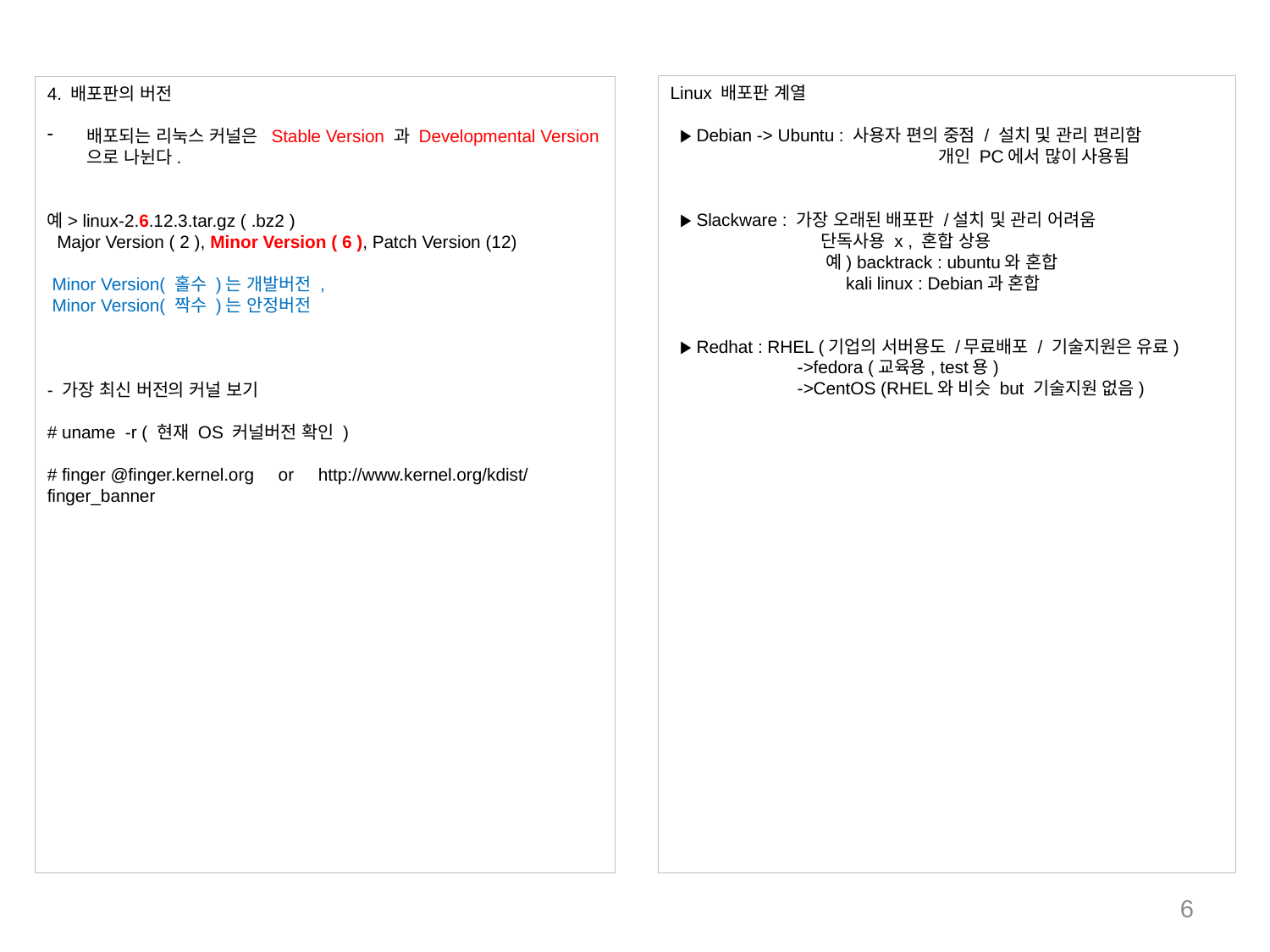

Linux 배포판 계열

  ▶ Debian -> Ubuntu : 사용자 편의 중점 / 설치 및 관리 편리함
		  개인 PC에서 많이 사용됨

  ▶ Slackware : 가장 오래된 배포판 /설치 및 관리 어려움
	    단독사용 x , 혼합 상용
	     예) backtrack : ubuntu와 혼합
	          kali linux : Debian과 혼합

  ▶ Redhat : RHEL (기업의 서버용도 /무료배포 / 기술지원은 유료)
	->fedora (교육용, test용)
	->CentOS (RHEL와 비슷 but 기술지원 없음)
4. 배포판의 버전

배포되는 리눅스 커널은  Stable Version 과 Developmental Version 으로 나뉜다.

예> linux-2.6.12.3.tar.gz ( .bz2 )
  Major Version ( 2 ), Minor Version ( 6 ), Patch Version (12)

 Minor Version( 홀수 )는 개발버전 ,
 Minor Version( 짝수 )는 안정버전

- 가장 최신 버전의 커널 보기

# uname  -r ( 현재 OS 커널버전 확인 )

# finger @finger.kernel.org     or     http://www.kernel.org/kdist/finger_banner

6